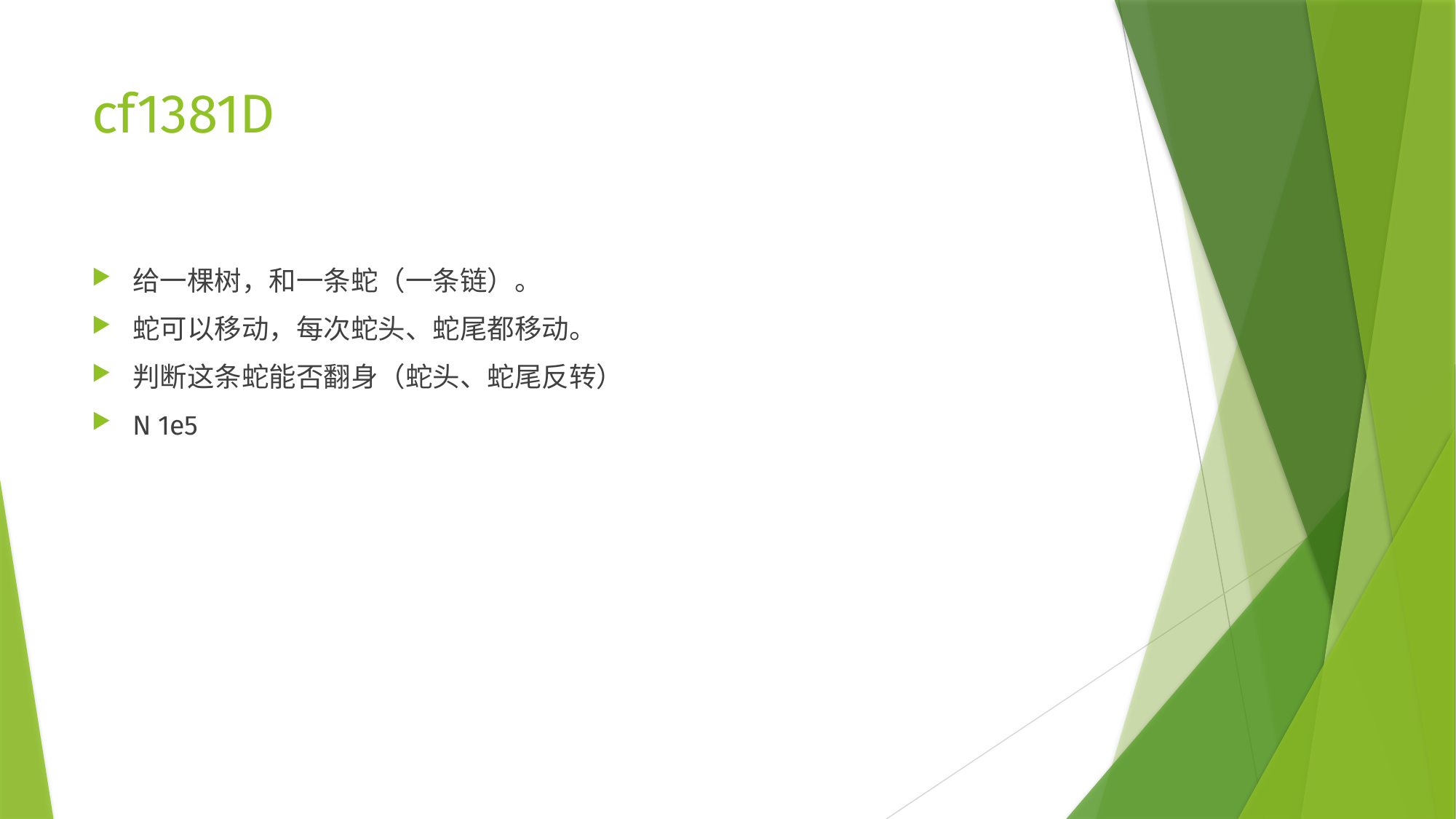

# cf1381D
给一棵树，和一条蛇（一条链）。
蛇可以移动，每次蛇头、蛇尾都移动。
判断这条蛇能否翻身（蛇头、蛇尾反转）
N 1e5